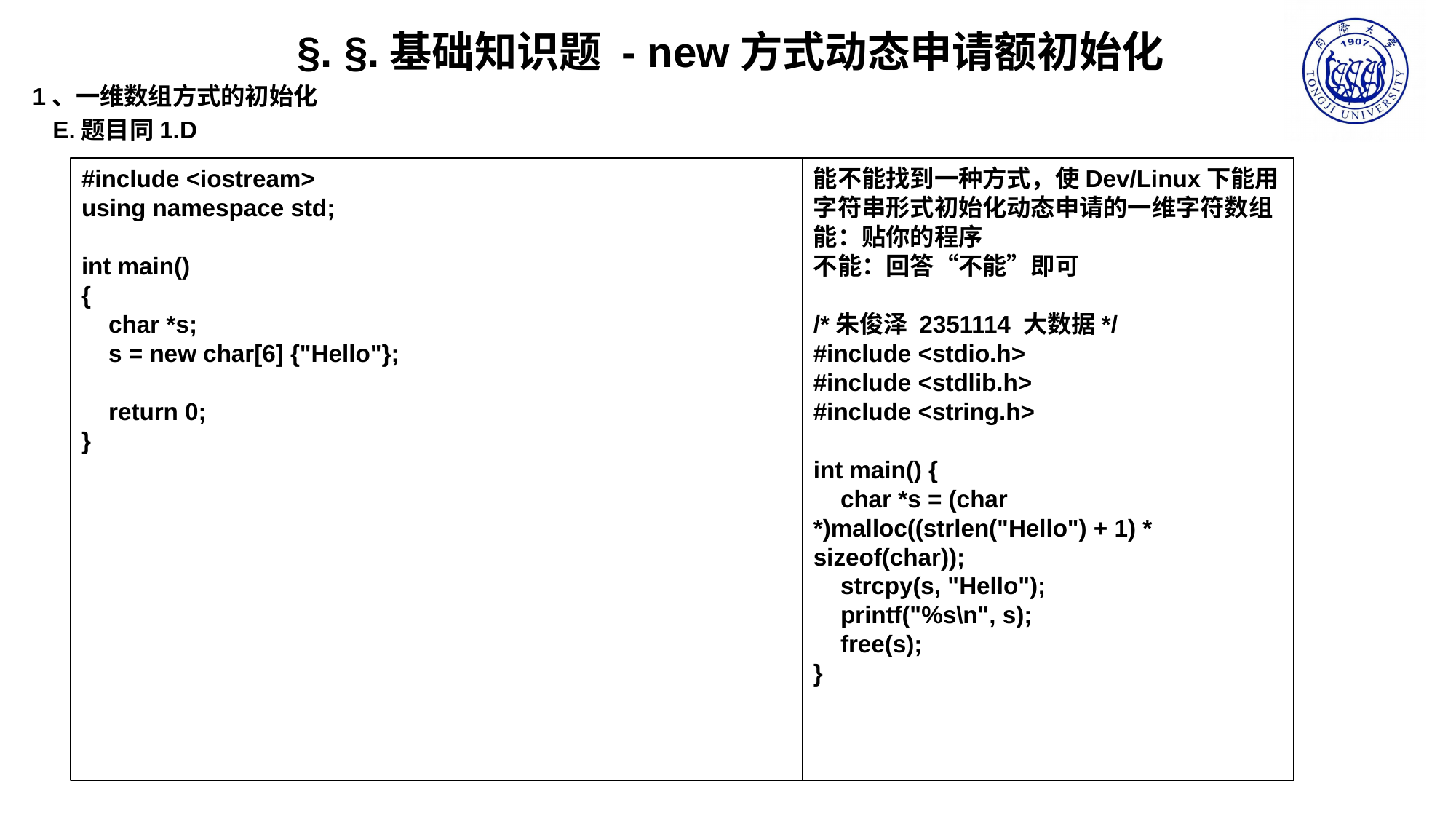

§. §.基础知识题 - new方式动态申请额初始化
1、一维数组方式的初始化
   E.题目同1.D
#include <iostream>
using namespace std;

int main()
{
    char *s;
    s = new char[6] {"Hello"};

    return 0;
}
能不能找到一种方式，使Dev/Linux下能用字符串形式初始化动态申请的一维字符数组
能：贴你的程序
不能：回答“不能”即可

/*朱俊泽 2351114 大数据*/
#include <stdio.h>
#include <stdlib.h>
#include <string.h>

int main() {
    char *s = (char *)malloc((strlen("Hello") + 1) * sizeof(char));
    strcpy(s, "Hello");
    printf("%s\n", s);
    free(s);
}